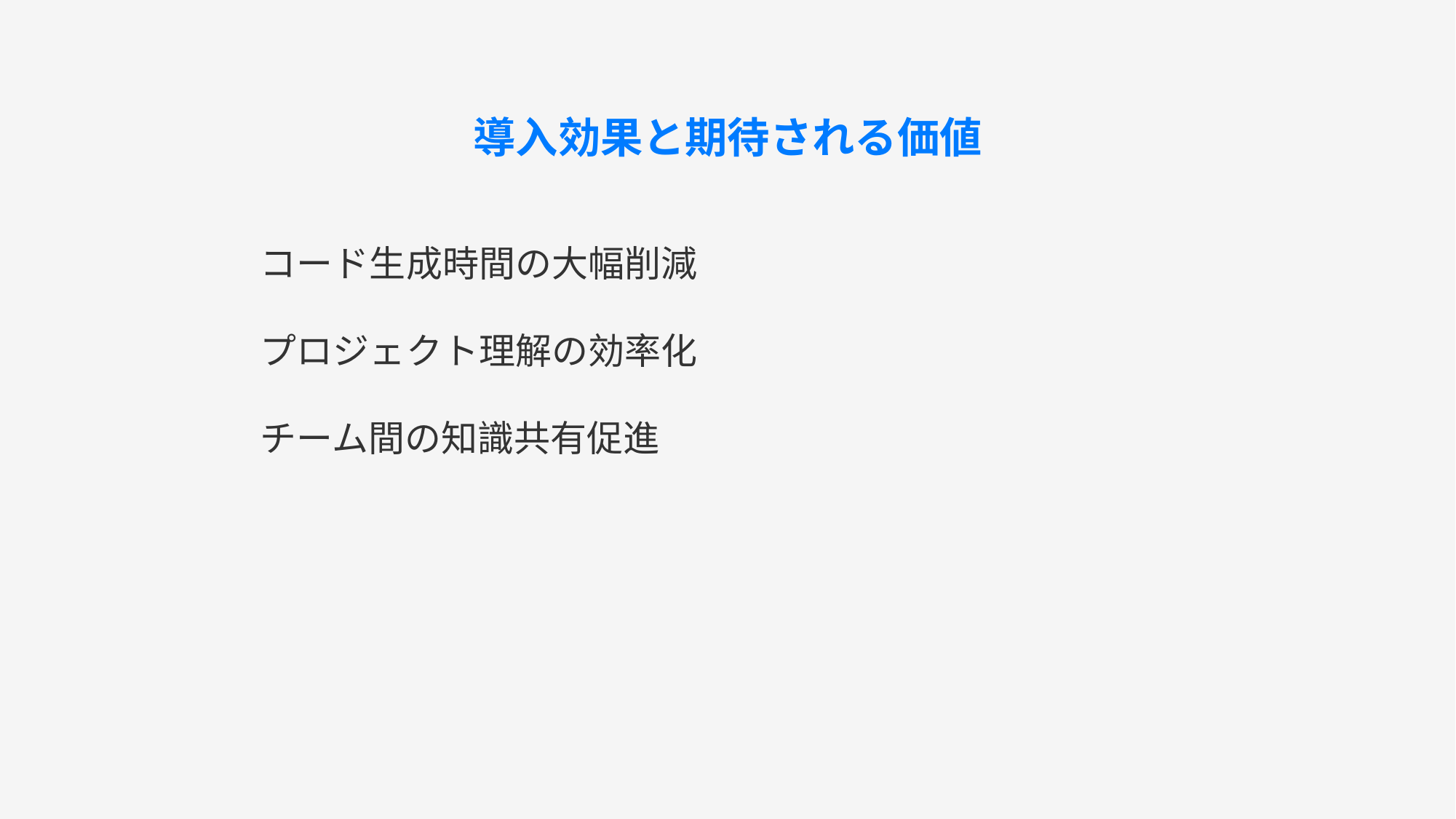

導入効果と期待される価値
 コード生成時間の大幅削減
 プロジェクト理解の効率化
 チーム間の知識共有促進